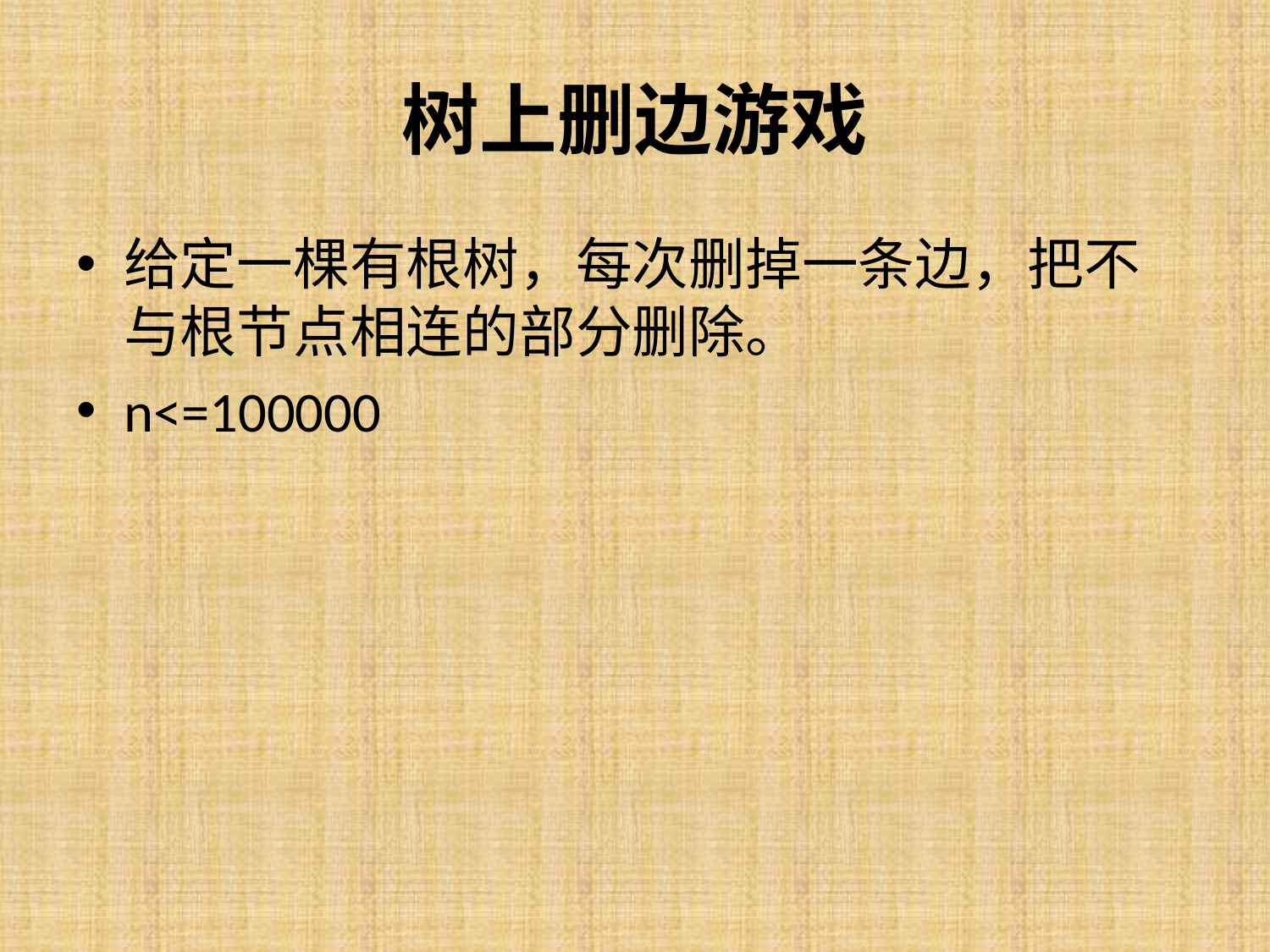

# 树上删边游戏
给定一棵有根树，每次删掉一条边，把不与根节点相连的部分删除。
n<=100000